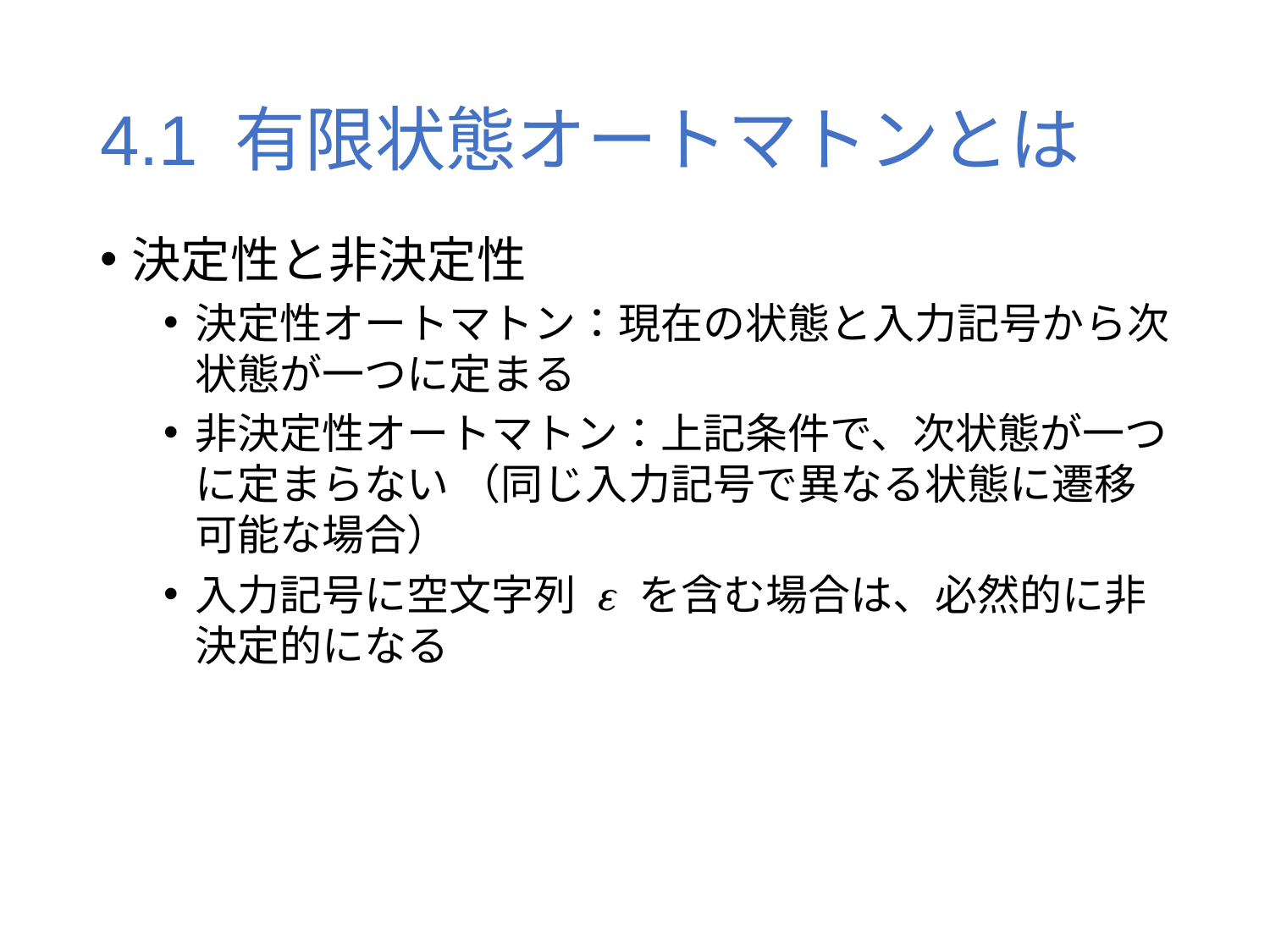

# 4.1 有限状態オートマトンとは
決定性と非決定性
決定性オートマトン：現在の状態と入力記号から次状態が一つに定まる
非決定性オートマトン：上記条件で、次状態が一つに定まらない （同じ入力記号で異なる状態に遷移可能な場合）
入力記号に空文字列 ε を含む場合は、必然的に非決定的になる